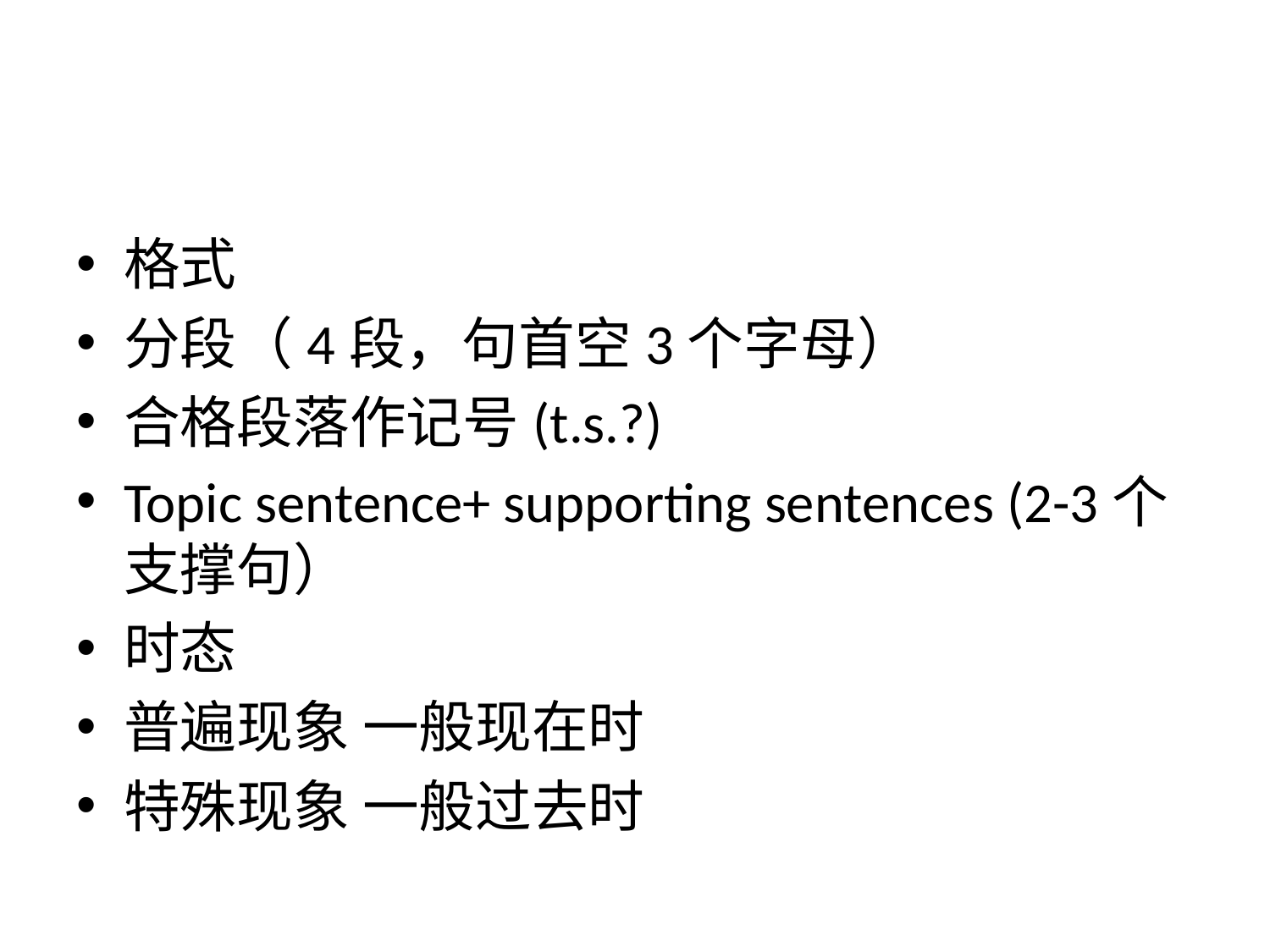

#
格式
分段（4段，句首空3个字母）
合格段落作记号(t.s.?)
Topic sentence+ supporting sentences (2-3个支撑句）
时态
普遍现象 一般现在时
特殊现象 一般过去时